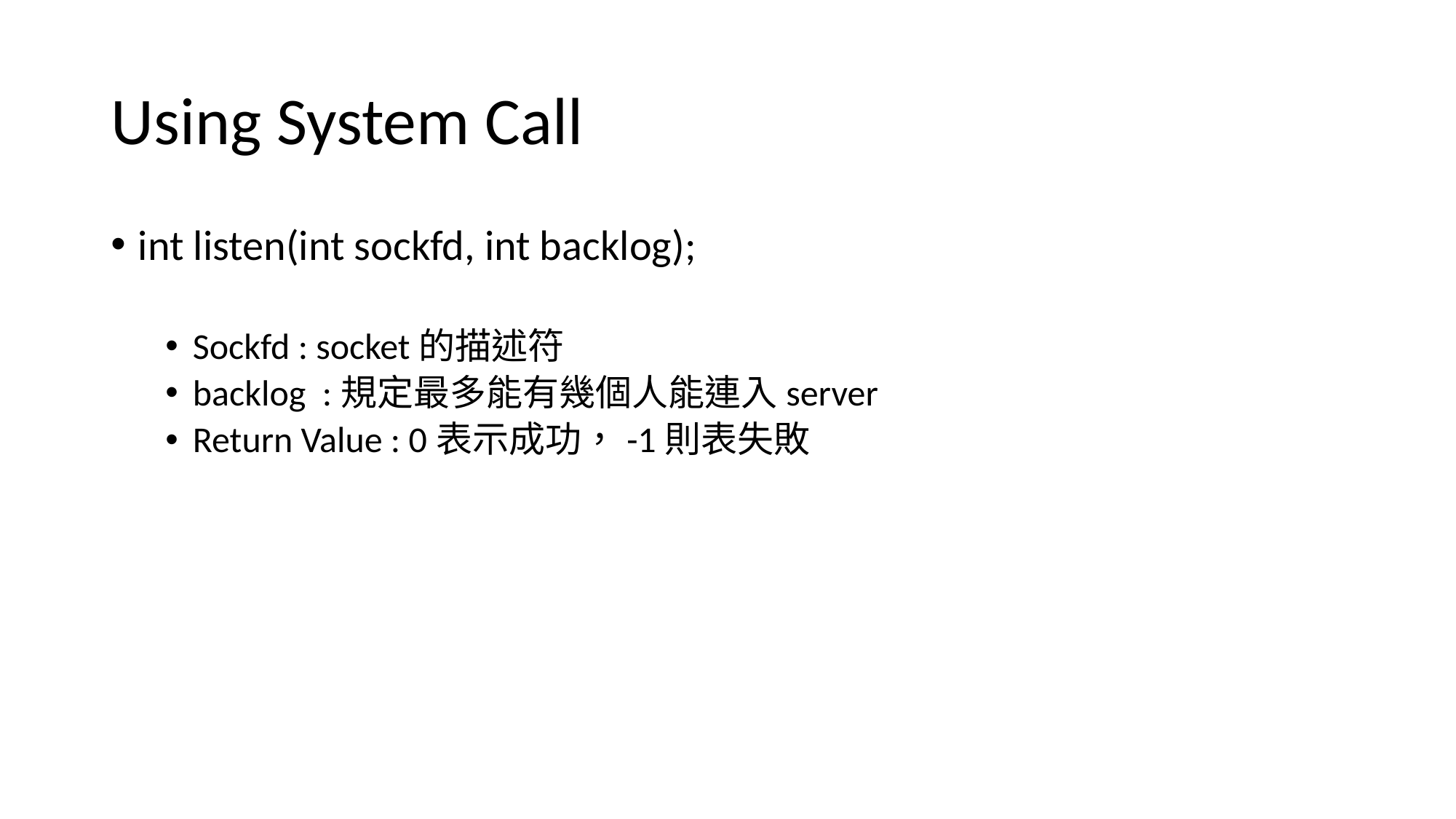

# Using System Call
int listen(int sockfd, int backlog);
Sockfd : socket的描述符
backlog  :規定最多能有幾個人能連入server
Return Value : 0表示成功，-1則表失敗